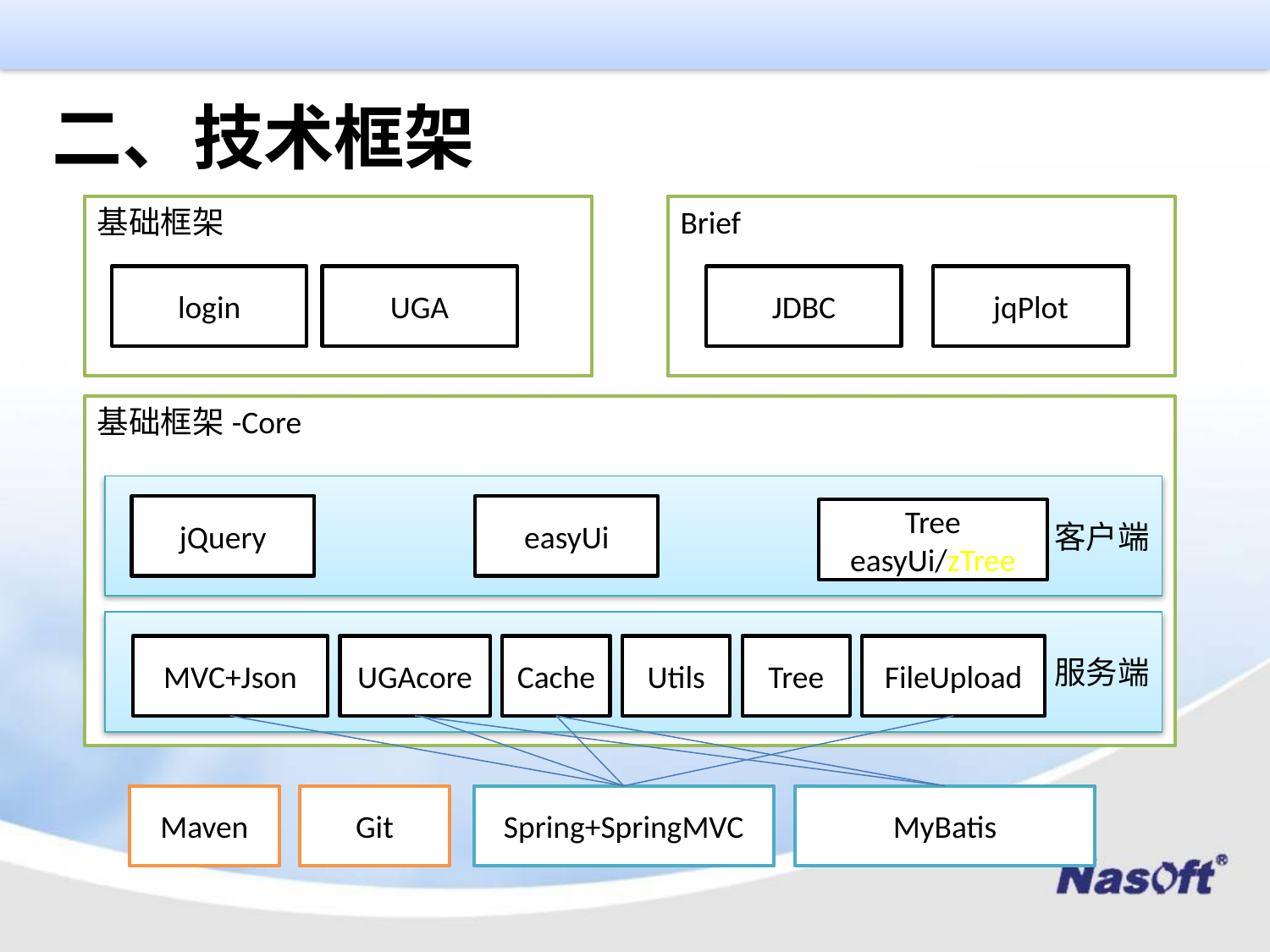

二、技术框架
基础框架
Brief
login
UGA
JDBC
jqPlot
基础框架-Core
客户端
jQuery
easyUi
Tree
easyUi/zTree
服务端
MVC+Json
UGAcore
Cache
Utils
Tree
FileUpload
Maven
Git
Spring+SpringMVC
MyBatis